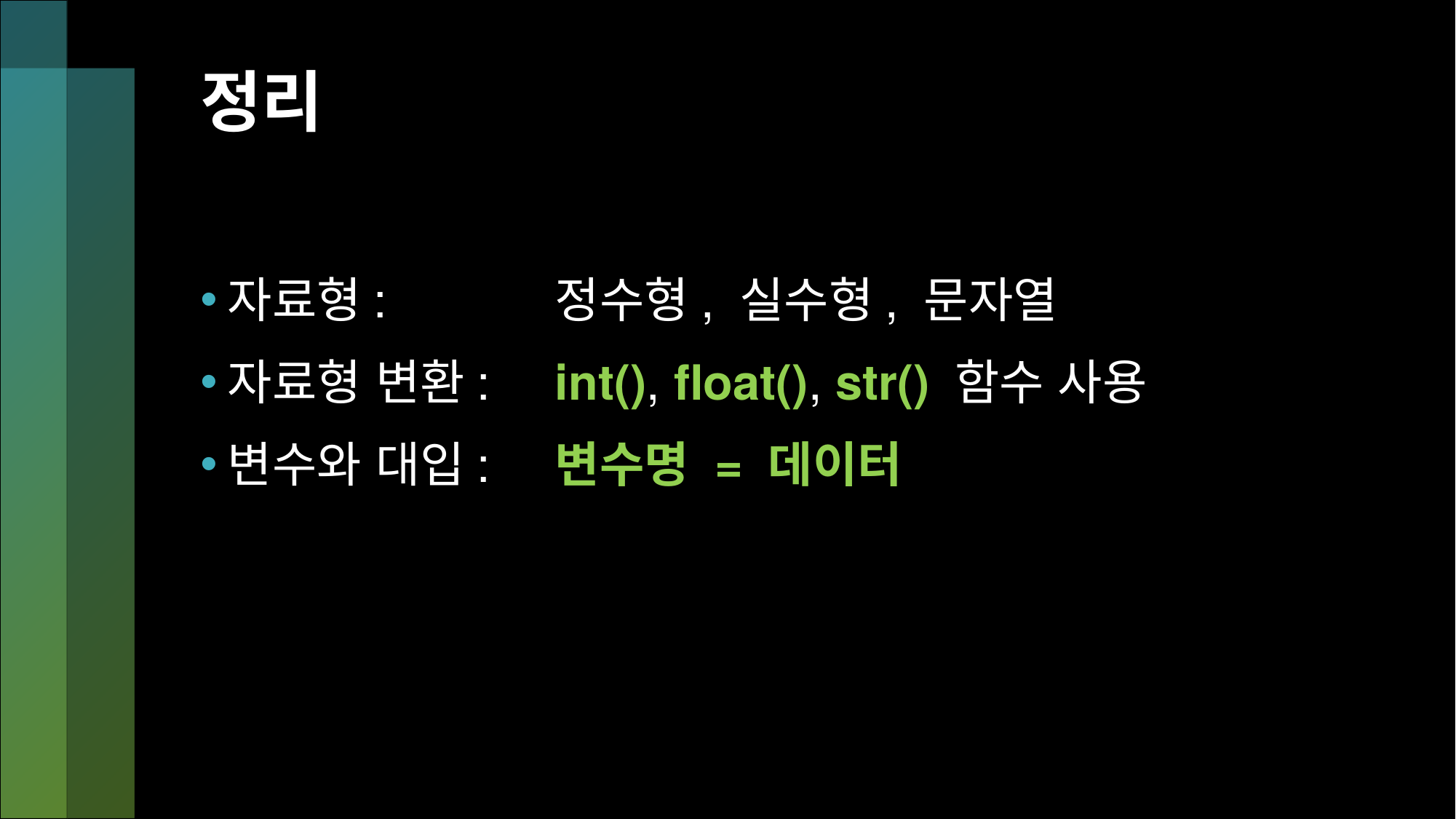

# 정리
자료형: 		정수형, 실수형, 문자열
자료형 변환: 	int(), float(), str() 함수 사용
변수와 대입:	변수명 = 데이터